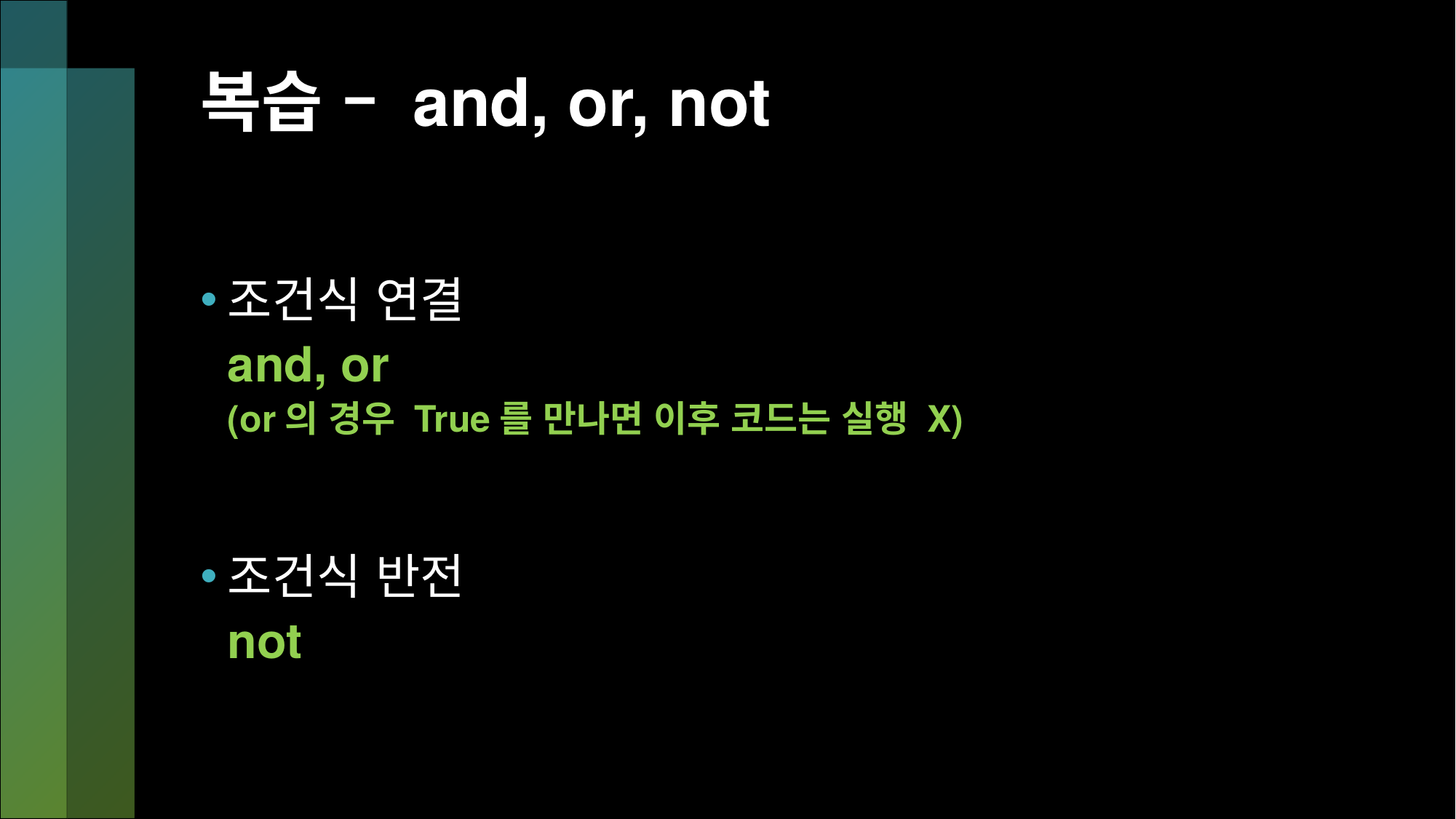

# 복습 – and, or, not
조건식 연결
and, or
(or의 경우 True를 만나면 이후 코드는 실행 X)

조건식 반전
not